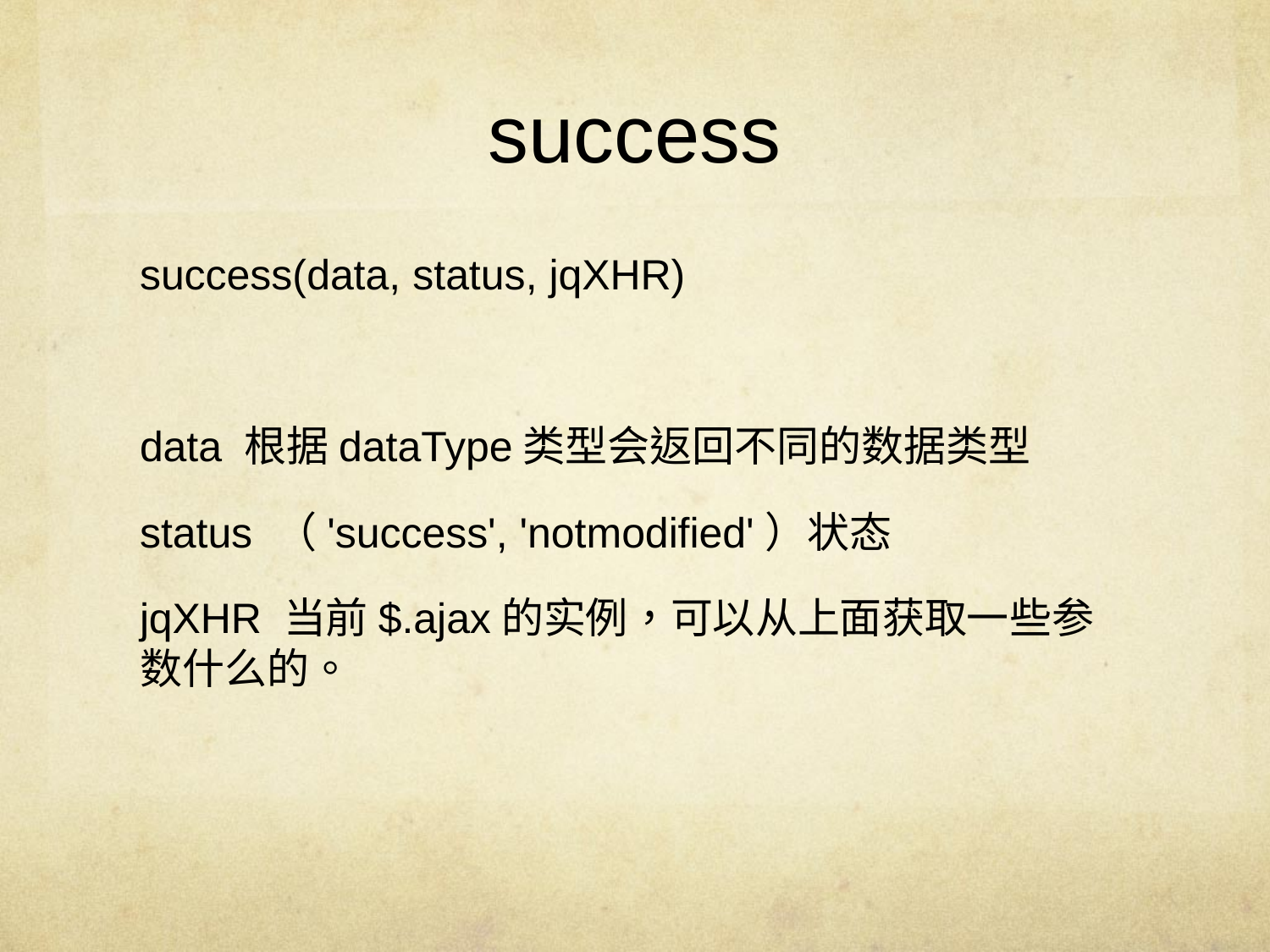

# success
success(data, status, jqXHR)

data 根据dataType类型会返回不同的数据类型
status （'success', 'notmodified'）状态
jqXHR 当前$.ajax的实例，可以从上面获取一些参数什么的。